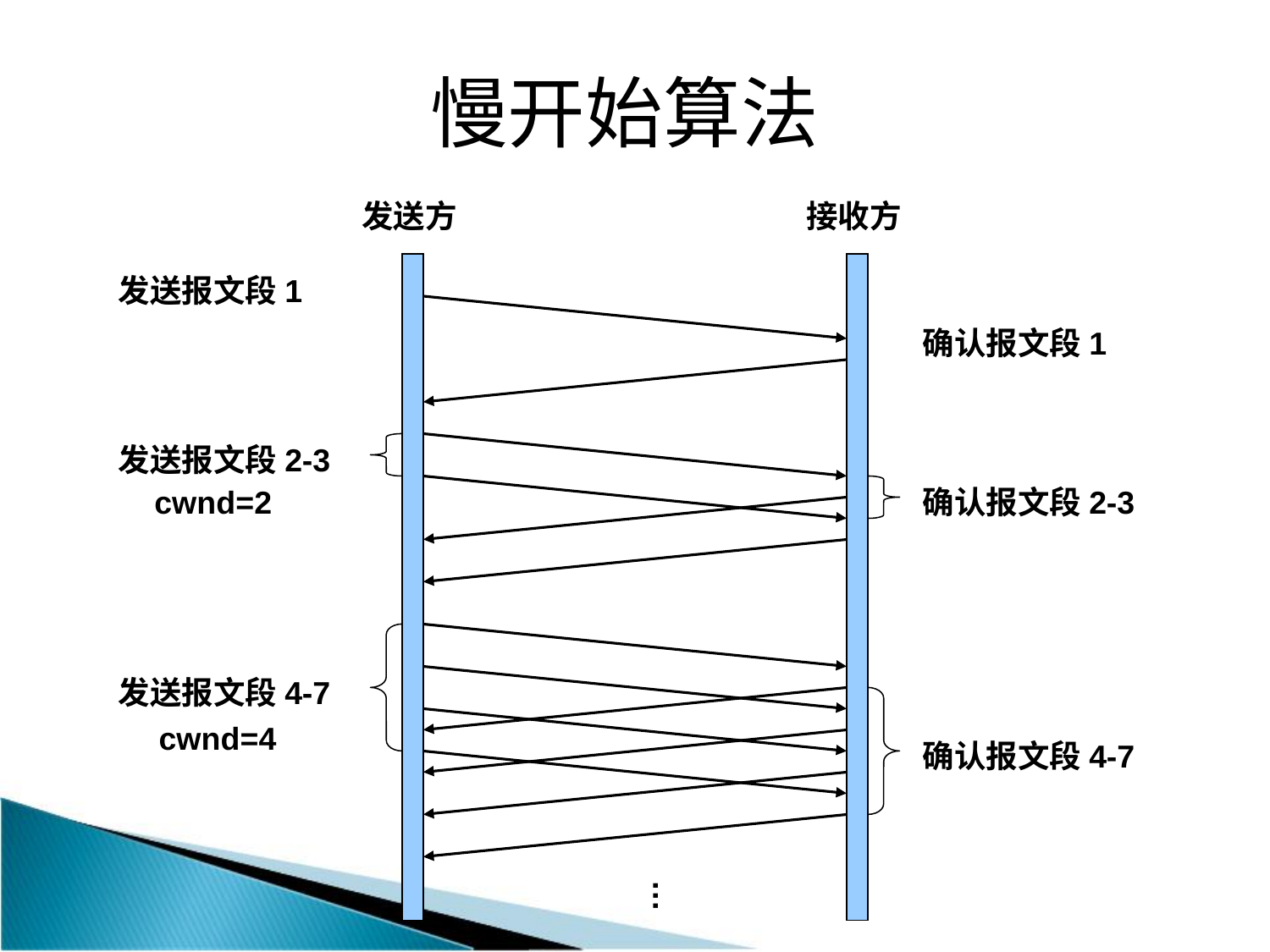

# 慢开始算法
发送方
接收方

发送报文段1

确认报文段1

发送报文段2-3

cwnd=2

确认报文段2-3

发送报文段4-7

 cwnd=4

确认报文段4-7

…